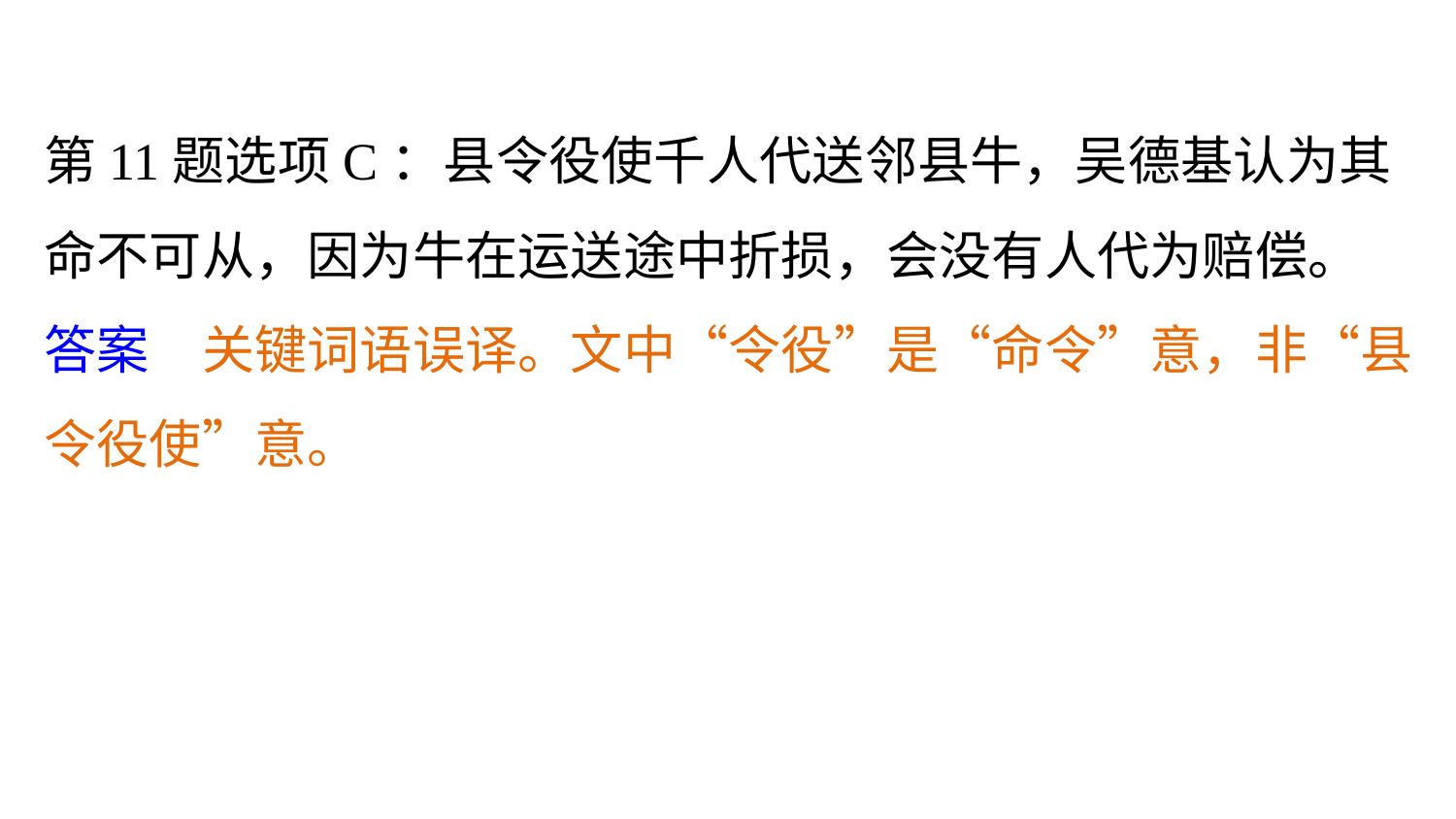

第11题选项C：县令役使千人代送邻县牛，吴德基认为其命不可从，因为牛在运送途中折损，会没有人代为赔偿。
答案　关键词语误译。文中“令役”是“命令”意，非“县令役使”意。